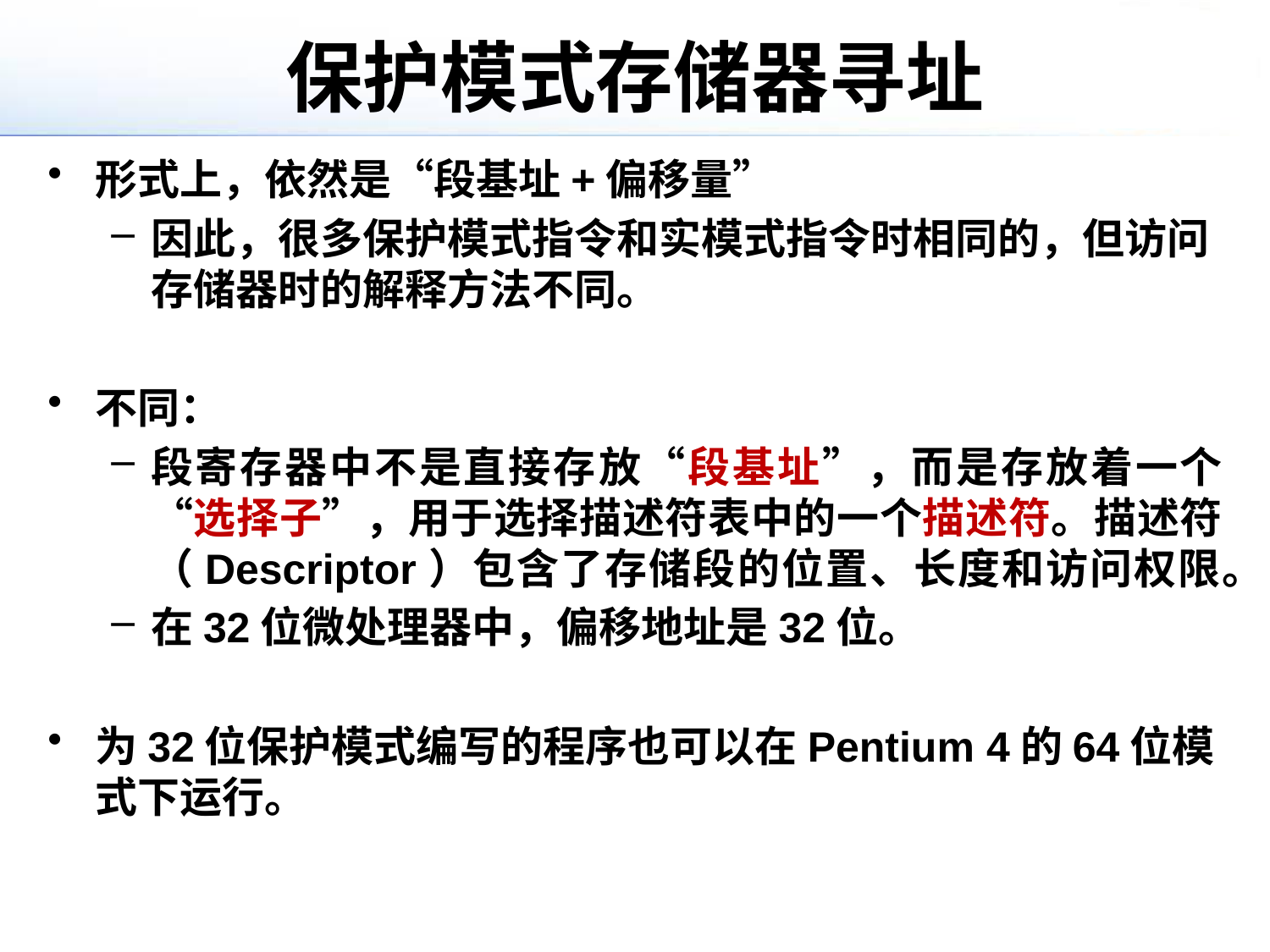

# 保护模式存储器寻址
形式上，依然是“段基址+偏移量”
因此，很多保护模式指令和实模式指令时相同的，但访问存储器时的解释方法不同。

不同：
段寄存器中不是直接存放“段基址”，而是存放着一个“选择子”，用于选择描述符表中的一个描述符。描述符（Descriptor）包含了存储段的位置、长度和访问权限。
在32位微处理器中，偏移地址是32位。

为32位保护模式编写的程序也可以在Pentium 4的64位模式下运行。